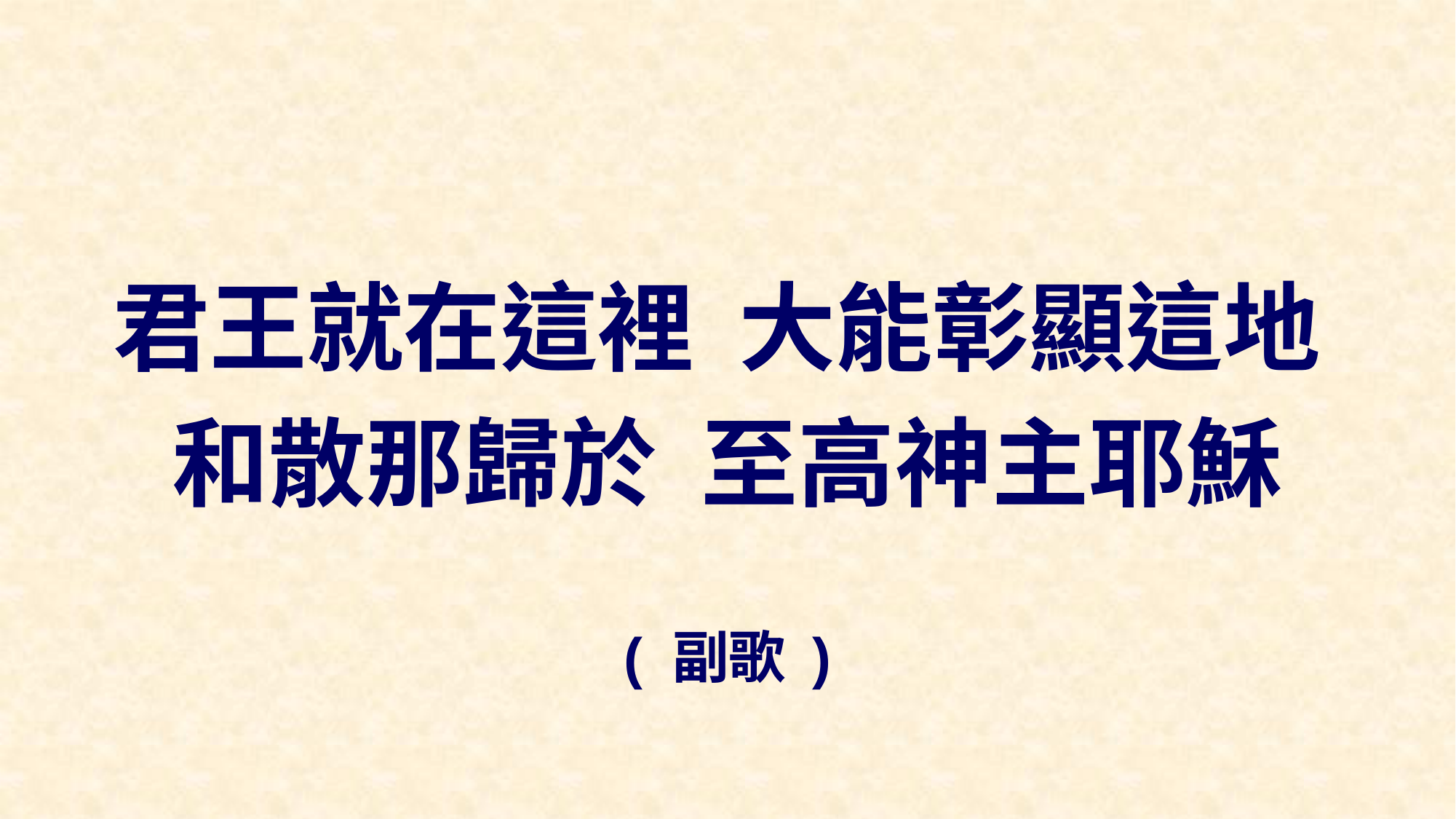

君王就在這裡  大能彰顯這地
和散那歸於  至高神主耶穌
( 副歌 )